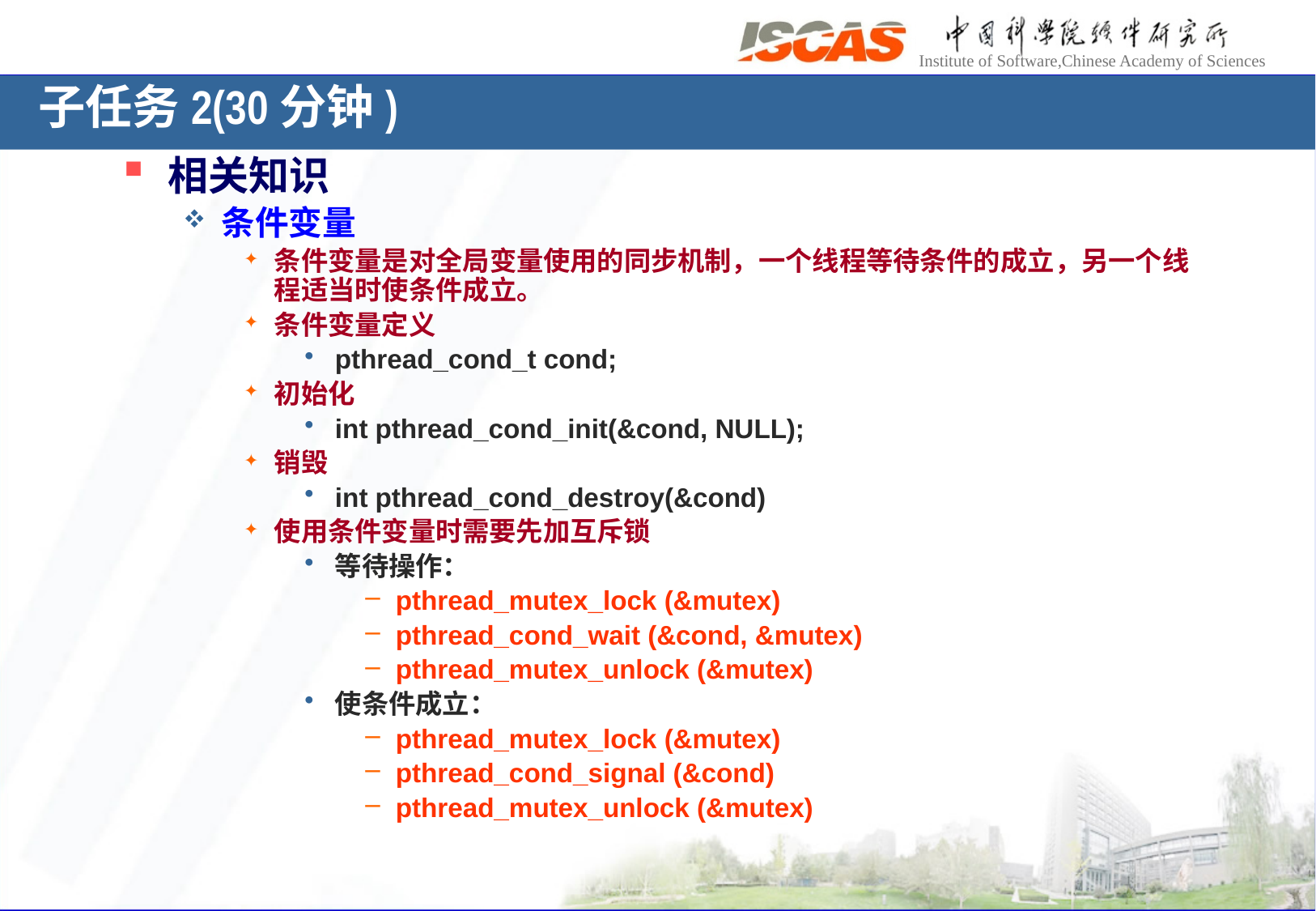

子任务2(30分钟)
相关知识
条件变量
条件变量是对全局变量使用的同步机制，一个线程等待条件的成立，另一个线程适当时使条件成立。
条件变量定义
pthread_cond_t cond;
初始化
int pthread_cond_init(&cond, NULL);
销毁
int pthread_cond_destroy(&cond)
使用条件变量时需要先加互斥锁
等待操作：
pthread_mutex_lock (&mutex)
pthread_cond_wait (&cond, &mutex)
pthread_mutex_unlock (&mutex)
使条件成立：
pthread_mutex_lock (&mutex)
pthread_cond_signal (&cond)
pthread_mutex_unlock (&mutex)